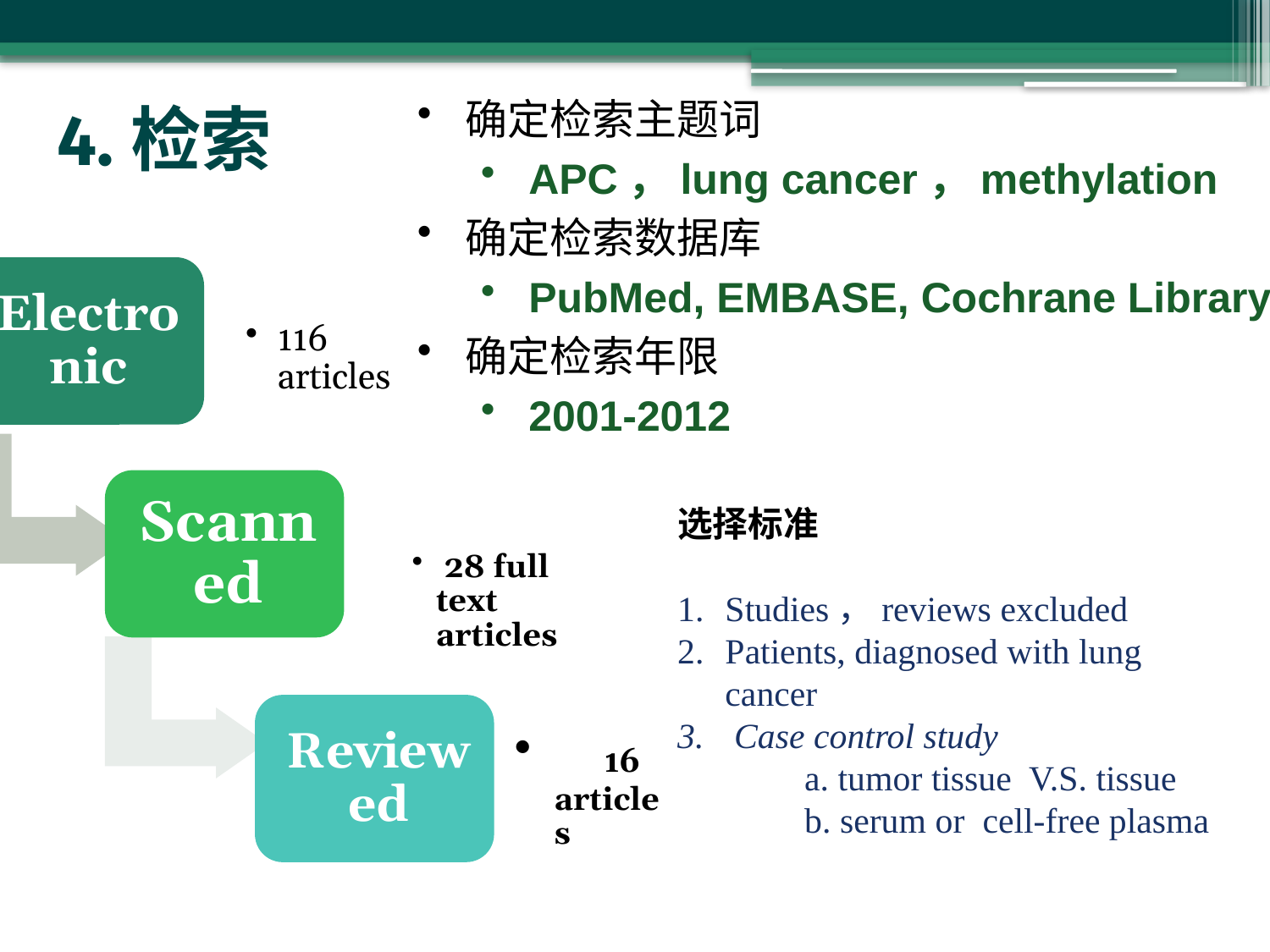

# 4.检索
确定检索主题词
APC，lung cancer，methylation
确定检索数据库
PubMed, EMBASE, Cochrane Library
确定检索年限
2001-2012
Electronic
116 articles
Scanned

 28 full text articles
Reviewed

    16 articles
选择标准

Studies，reviews excluded
Patients, diagnosed with lung cancer
 Case control study
 	a. tumor tissue  V.S. tissue
	b. serum or  cell-free plasma